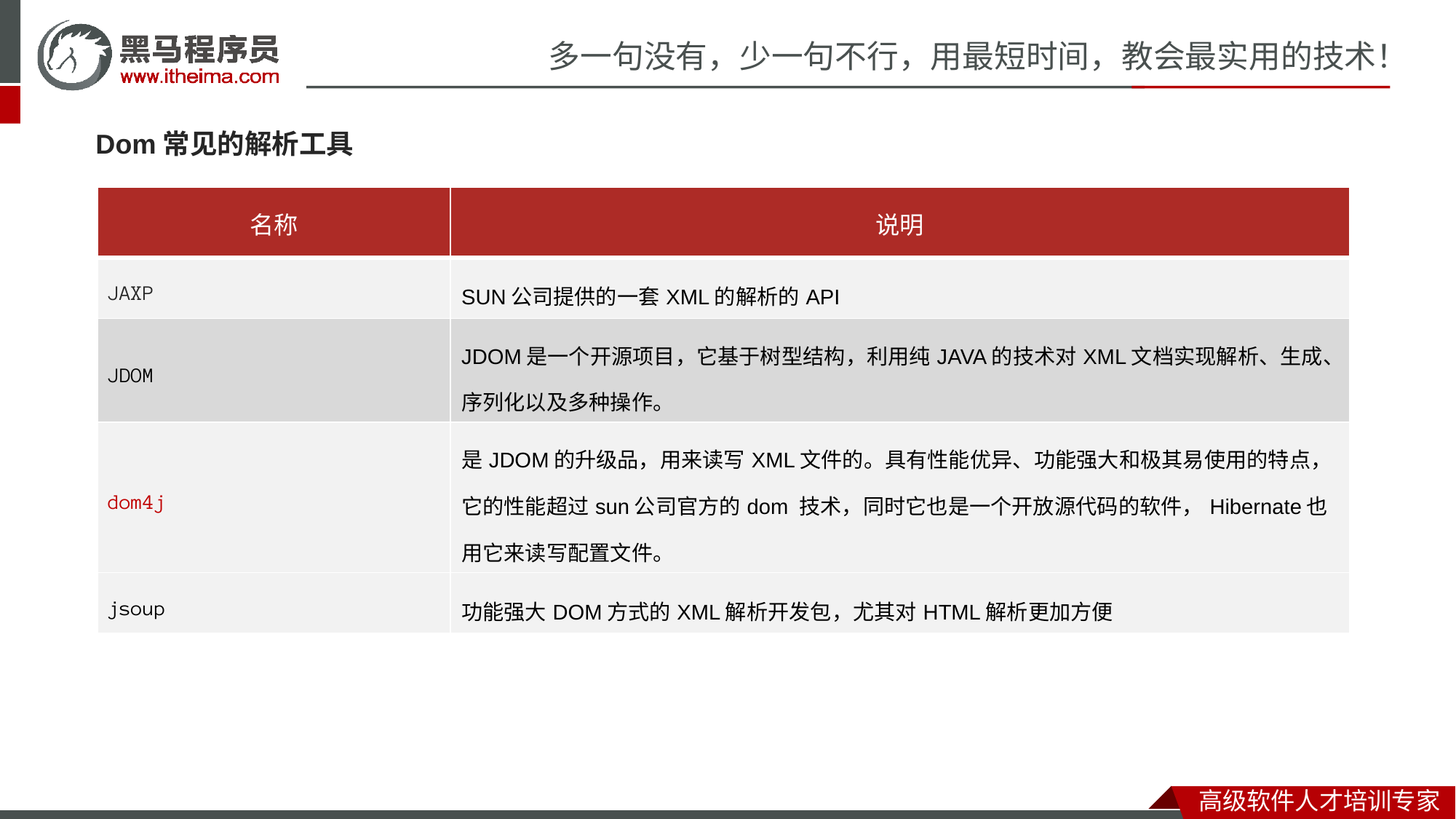

Dom常见的解析工具
| 名称 | 说明 |
| --- | --- |
| JAXP | SUN公司提供的一套XML的解析的API |
| JDOM | JDOM是一个开源项目，它基于树型结构，利用纯JAVA的技术对XML文档实现解析、生成、序列化以及多种操作。 |
| dom4j | 是JDOM的升级品，用来读写XML文件的。具有性能优异、功能强大和极其易使用的特点，它的性能超过sun公司官方的dom 技术，同时它也是一个开放源代码的软件，Hibernate也用它来读写配置文件。 |
| jsoup | 功能强大DOM方式的XML解析开发包，尤其对HTML解析更加方便 |